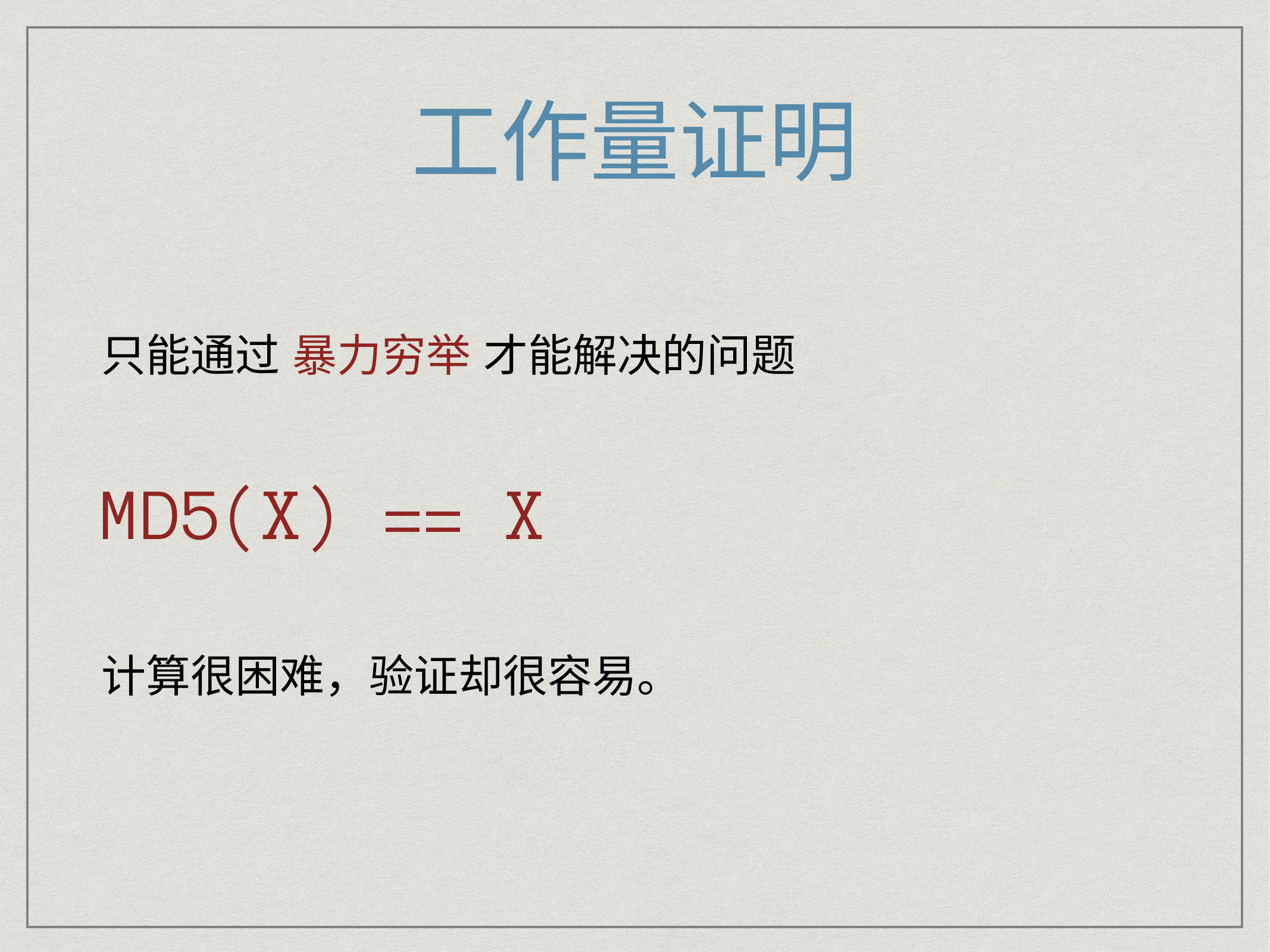

# 工作量证明
只能通过 暴力穷举 才能解决的问题
MD5(X) == X
计算很困难，验证却很容易。